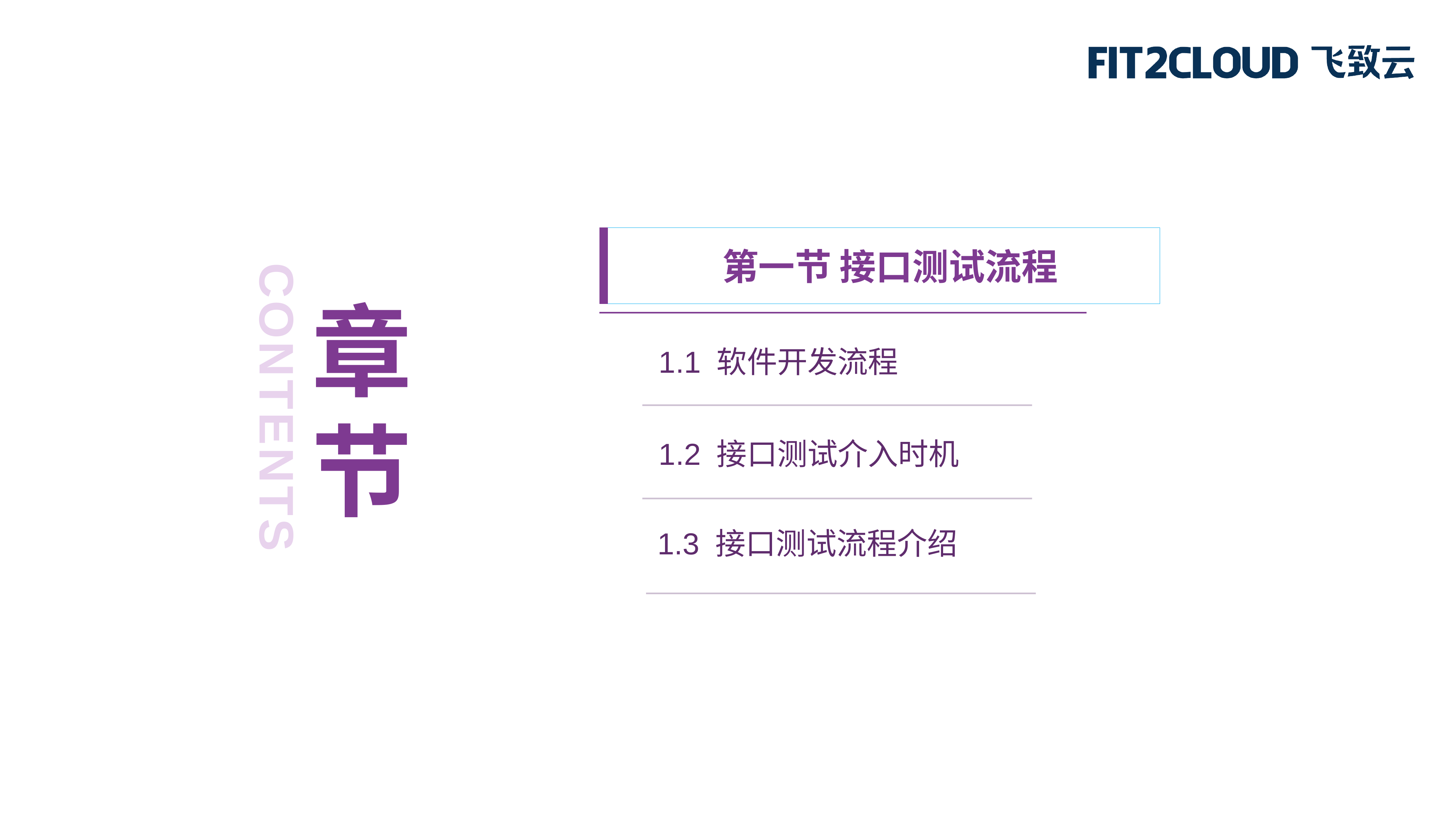

章
节

第一节 接口测试流程

1.1 软件开发流程
CONTENTS

1.2 接口测试介入时机

1.3 接口测试流程介绍